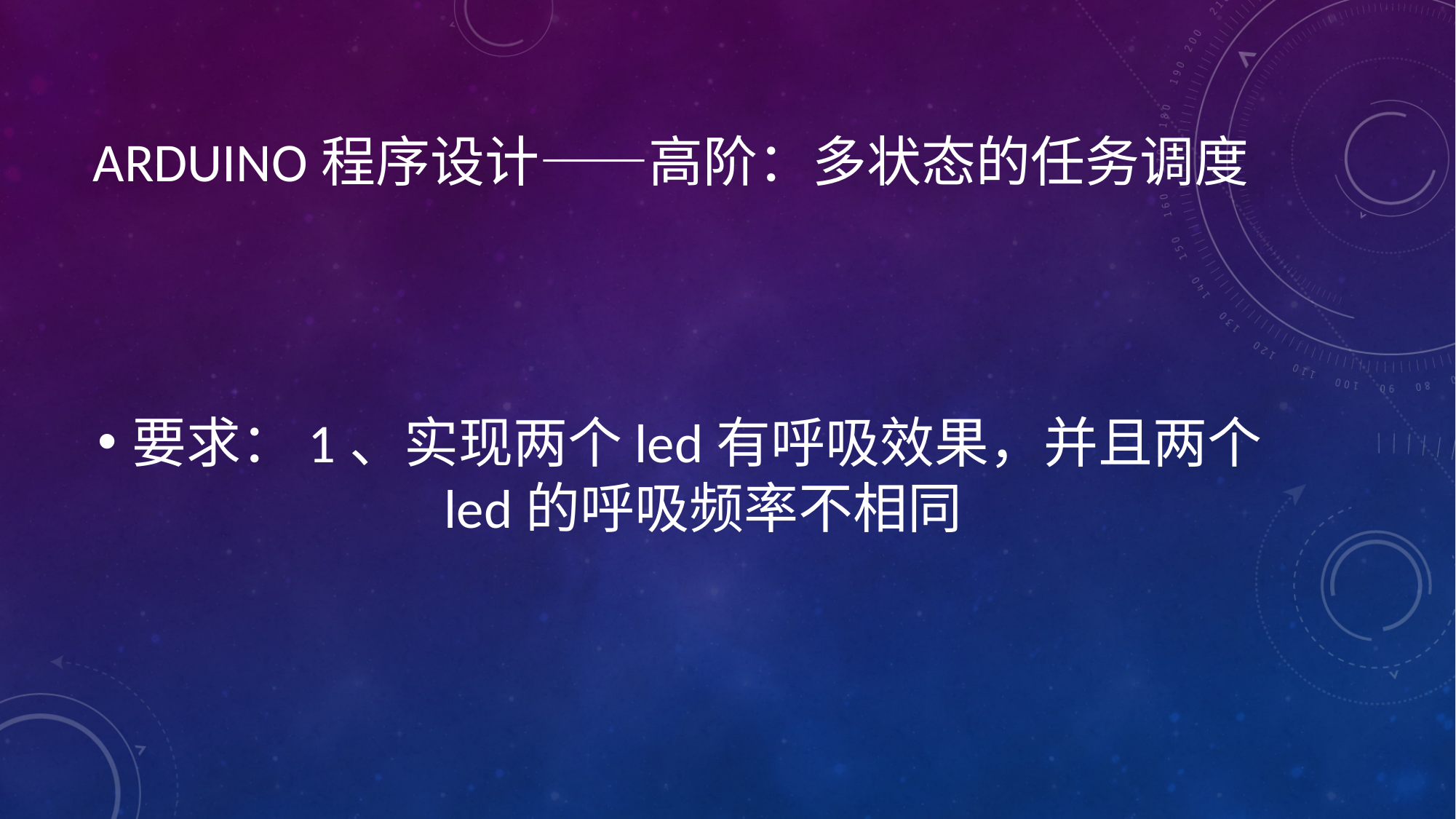

# Arduino程序设计——高阶：多状态的任务调度
要求：1、实现两个led有呼吸效果，并且两个led的呼吸频率不相同